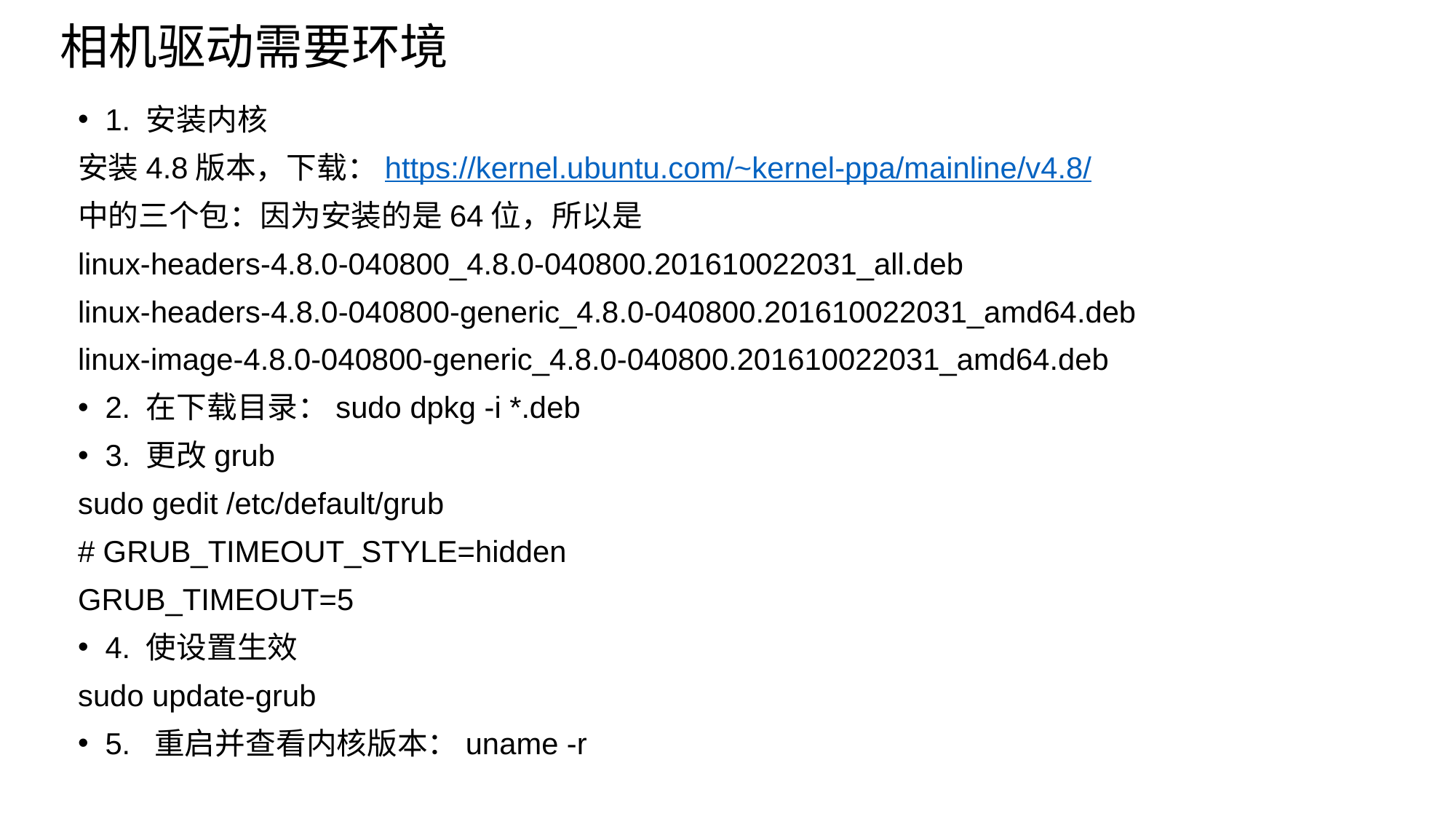

相机驱动需要环境
1. 安装内核
安装4.8版本，下载：https://kernel.ubuntu.com/~kernel-ppa/mainline/v4.8/
中的三个包：因为安装的是64位，所以是
linux-headers-4.8.0-040800_4.8.0-040800.201610022031_all.deb
linux-headers-4.8.0-040800-generic_4.8.0-040800.201610022031_amd64.deb
linux-image-4.8.0-040800-generic_4.8.0-040800.201610022031_amd64.deb
2. 在下载目录：sudo dpkg -i *.deb
3. 更改grub
sudo gedit /etc/default/grub
# GRUB_TIMEOUT_STYLE=hidden
GRUB_TIMEOUT=5
4. 使设置生效
sudo update-grub
5.  重启并查看内核版本：uname -r